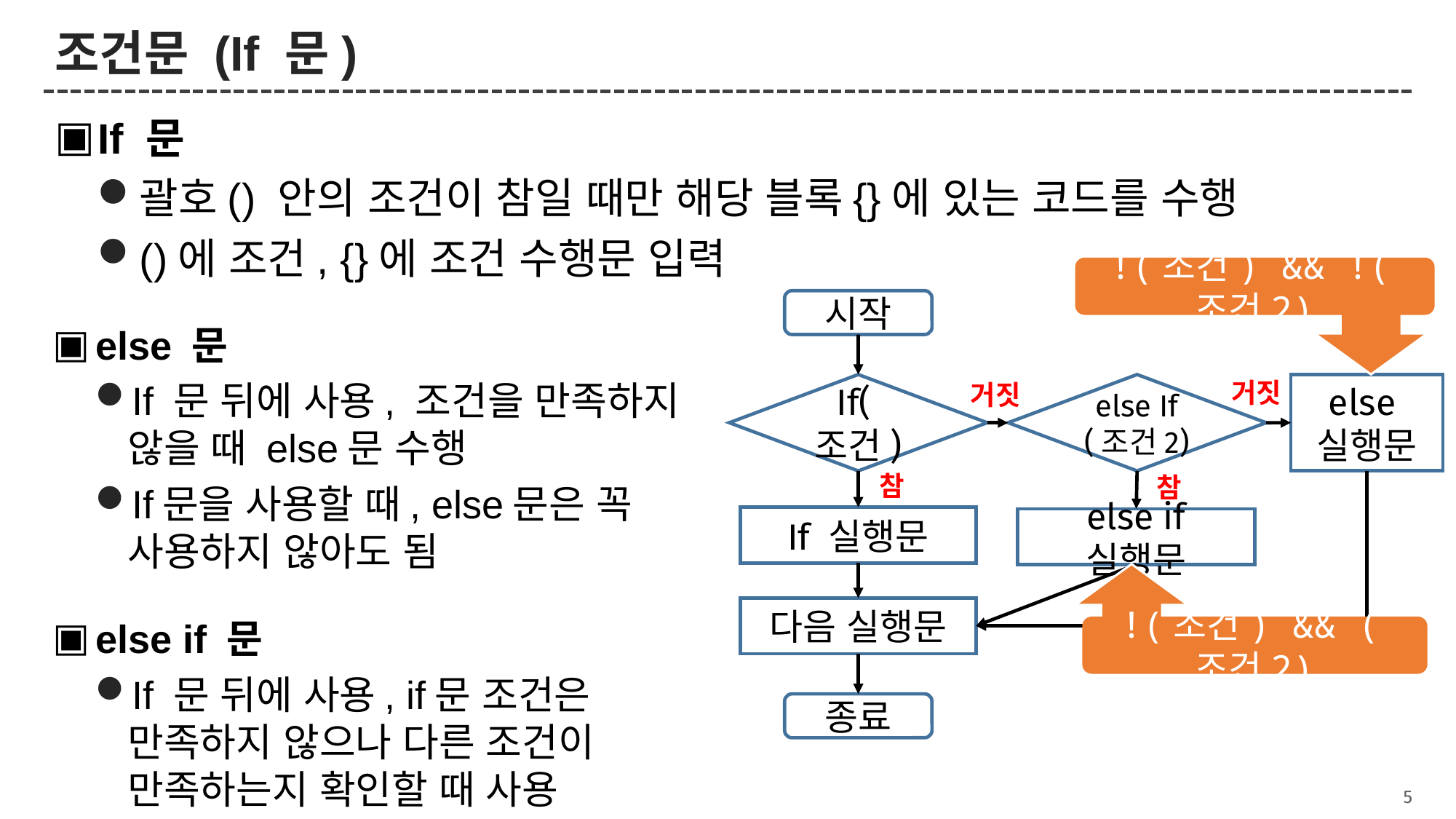

# 조건문 (If 문)
If 문
괄호() 안의 조건이 참일 때만 해당 블록{}에 있는 코드를 수행
()에 조건, {}에 조건 수행문 입력
!(조건) && !(조건2)

시작
else
실행문
If(조건)
else If
(조건2)
If 실행문
else if 실행문
다음 실행문
종료
else 문
If 문 뒤에 사용, 조건을 만족하지 않을 때 else문 수행
If문을 사용할 때, else문은 꼭 사용하지 않아도 됨

else if 문
If 문 뒤에 사용, if문 조건은 만족하지 않으나 다른 조건이 만족하는지 확인할 때 사용
거짓
거짓
참
참

!(조건) && (조건2)